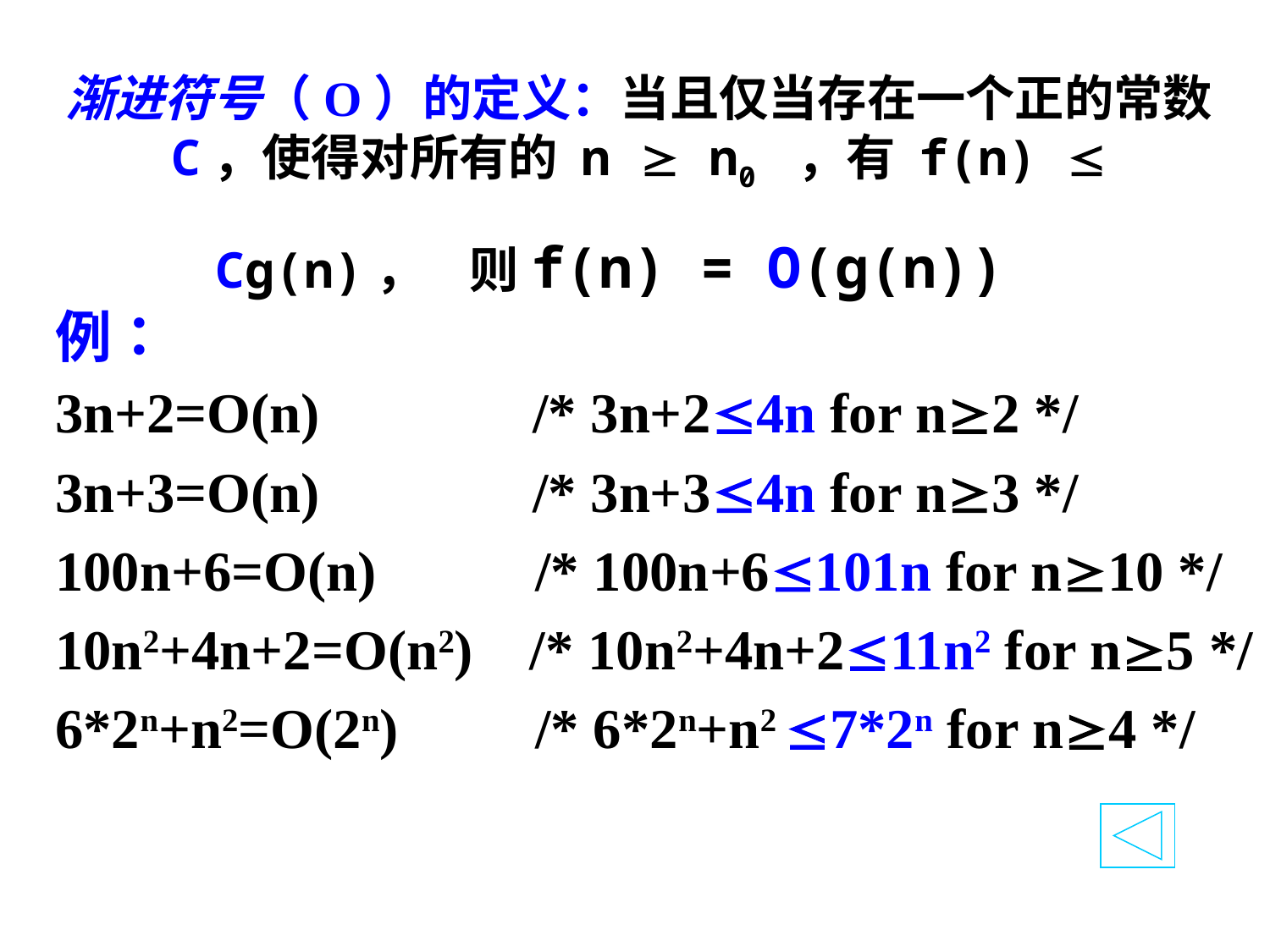

# 渐进符号（O）的定义：当且仅当存在一个正的常数 C，使得对所有的 n ≥ n0 ，有 f(n) ≤ Cg(n)，    则f(n) = O(g(n))
例：
3n+2=O(n)               /* 3n+2≤4n for n≥2 */
3n+3=O(n)               /* 3n+3≤4n for n≥3 */
100n+6=O(n)	       /* 100n+6≤101n for n≥10 */
10n2+4n+2=O(n2)    /* 10n2+4n+2≤11n2 for n≥5 */
6*2n+n2=O(2n)	       /* 6*2n+n2 ≤7*2n for n≥4 */